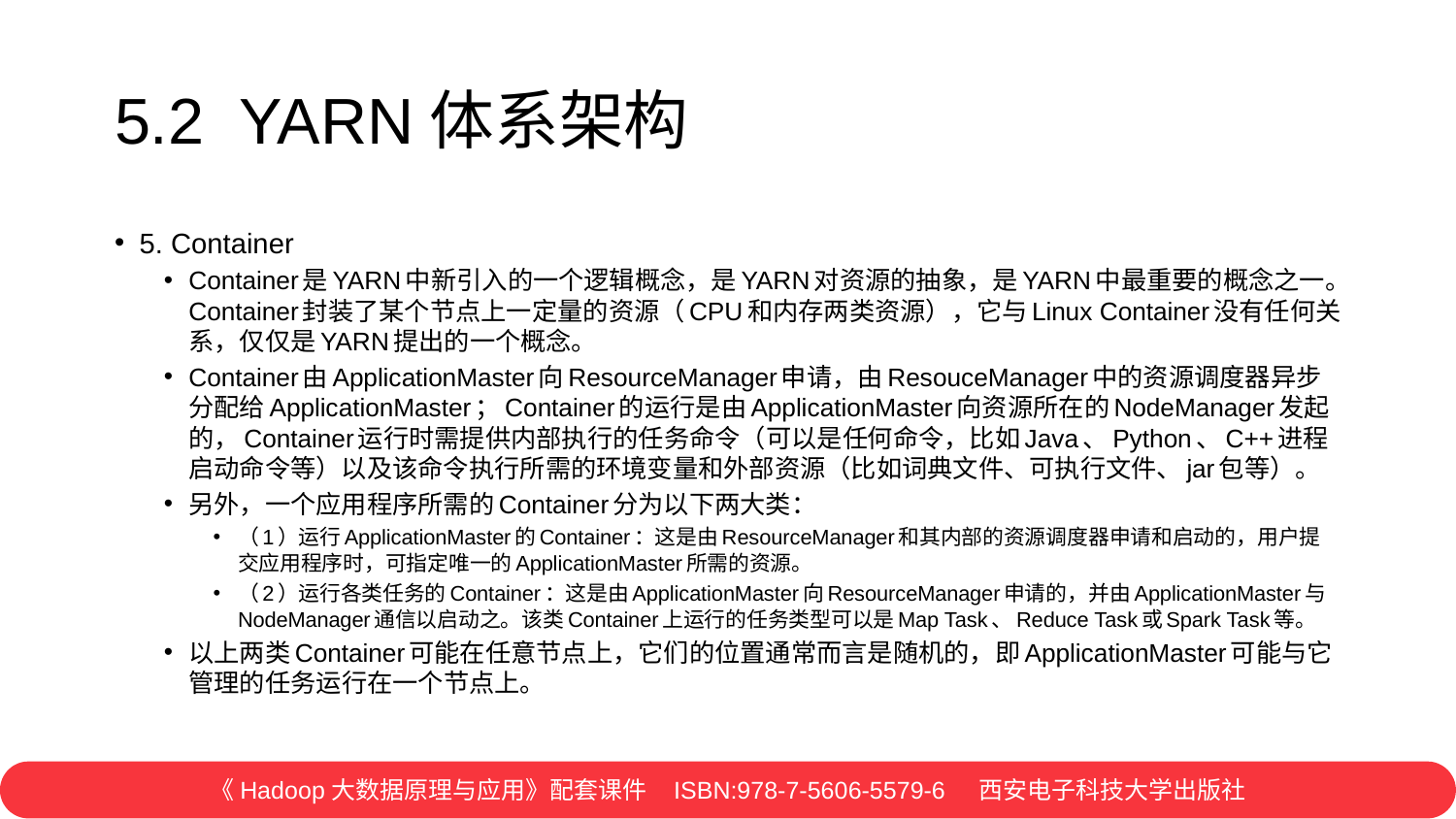

# 5.2  YARN体系架构
5. Container
Container是YARN中新引入的一个逻辑概念，是YARN对资源的抽象，是YARN中最重要的概念之一。Container封装了某个节点上一定量的资源（CPU和内存两类资源），它与Linux Container没有任何关系，仅仅是YARN提出的一个概念。
Container由ApplicationMaster向ResourceManager申请，由ResouceManager中的资源调度器异步分配给ApplicationMaster；Container的运行是由ApplicationMaster向资源所在的NodeManager发起的，Container运行时需提供内部执行的任务命令（可以是任何命令，比如Java、Python、C++进程启动命令等）以及该命令执行所需的环境变量和外部资源（比如词典文件、可执行文件、jar包等）。
另外，一个应用程序所需的Container分为以下两大类：
（1）运行ApplicationMaster的Container：这是由ResourceManager和其内部的资源调度器申请和启动的，用户提交应用程序时，可指定唯一的ApplicationMaster所需的资源。
（2）运行各类任务的Container：这是由ApplicationMaster向ResourceManager申请的，并由ApplicationMaster与NodeManager通信以启动之。该类Container上运行的任务类型可以是Map Task、Reduce Task或Spark Task等。
以上两类Container可能在任意节点上，它们的位置通常而言是随机的，即ApplicationMaster可能与它管理的任务运行在一个节点上。